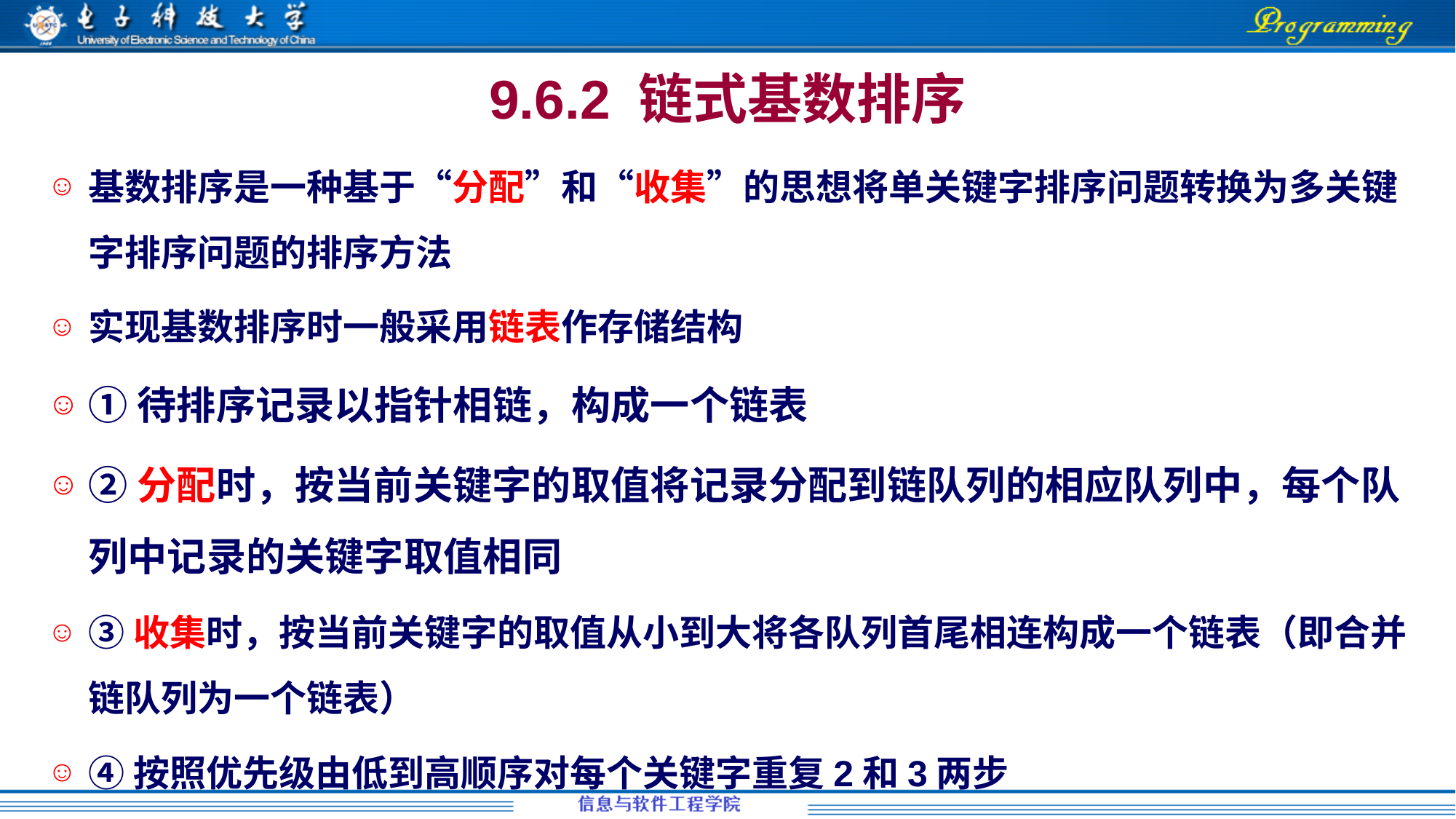

# 9.6.2 链式基数排序
基数排序是一种基于“分配”和“收集”的思想将单关键字排序问题转换为多关键字排序问题的排序方法
实现基数排序时一般采用链表作存储结构
①待排序记录以指针相链，构成一个链表
②分配时，按当前关键字的取值将记录分配到链队列的相应队列中，每个队列中记录的关键字取值相同
③收集时，按当前关键字的取值从小到大将各队列首尾相连构成一个链表（即合并链队列为一个链表）
④按照优先级由低到高顺序对每个关键字重复2和3两步